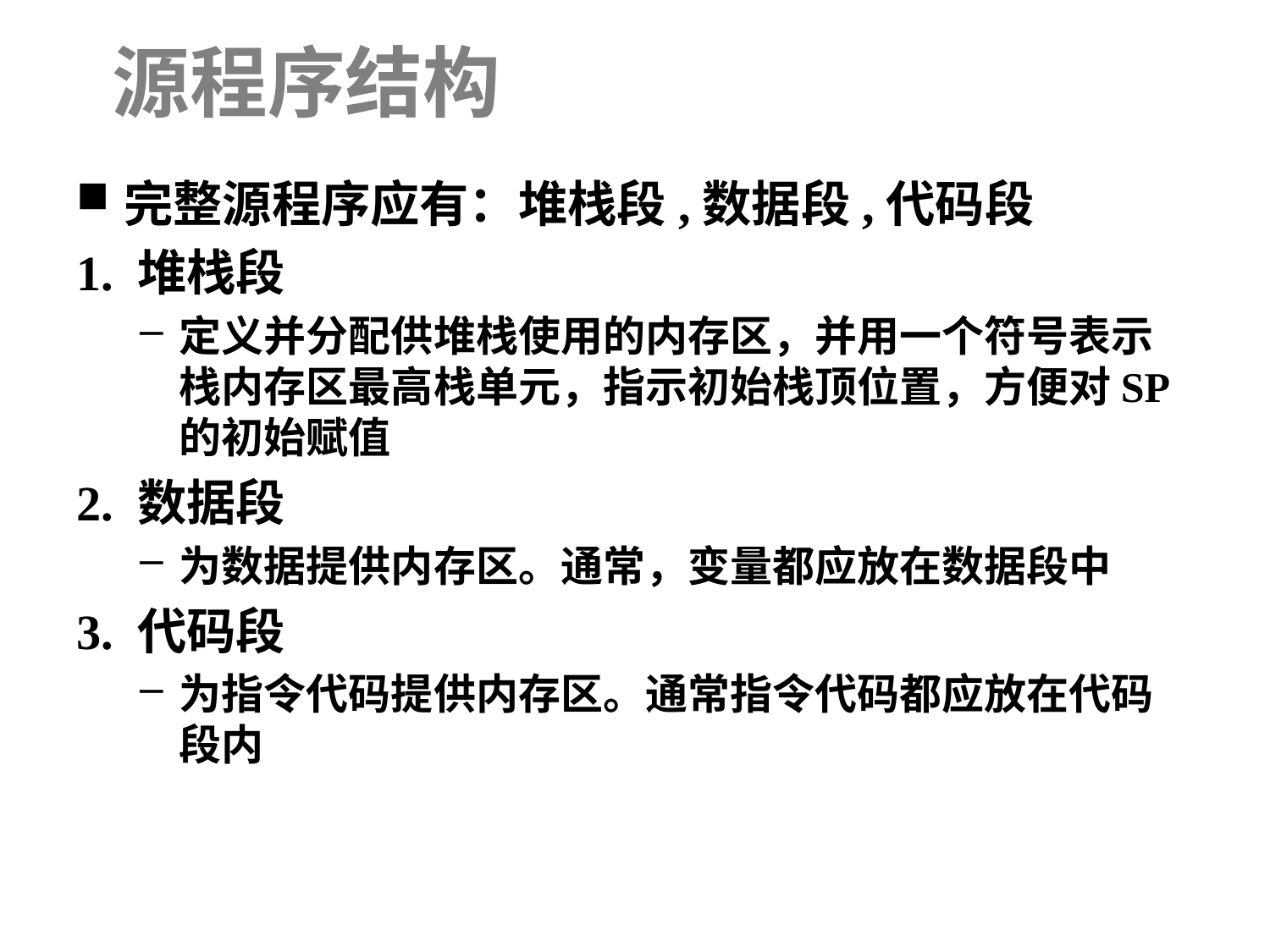

# 源程序结构
完整源程序应有：堆栈段,数据段,代码段
1. 堆栈段
定义并分配供堆栈使用的内存区，并用一个符号表示栈内存区最高栈单元，指示初始栈顶位置，方便对SP的初始赋值
2. 数据段
为数据提供内存区。通常，变量都应放在数据段中
3. 代码段
为指令代码提供内存区。通常指令代码都应放在代码段内